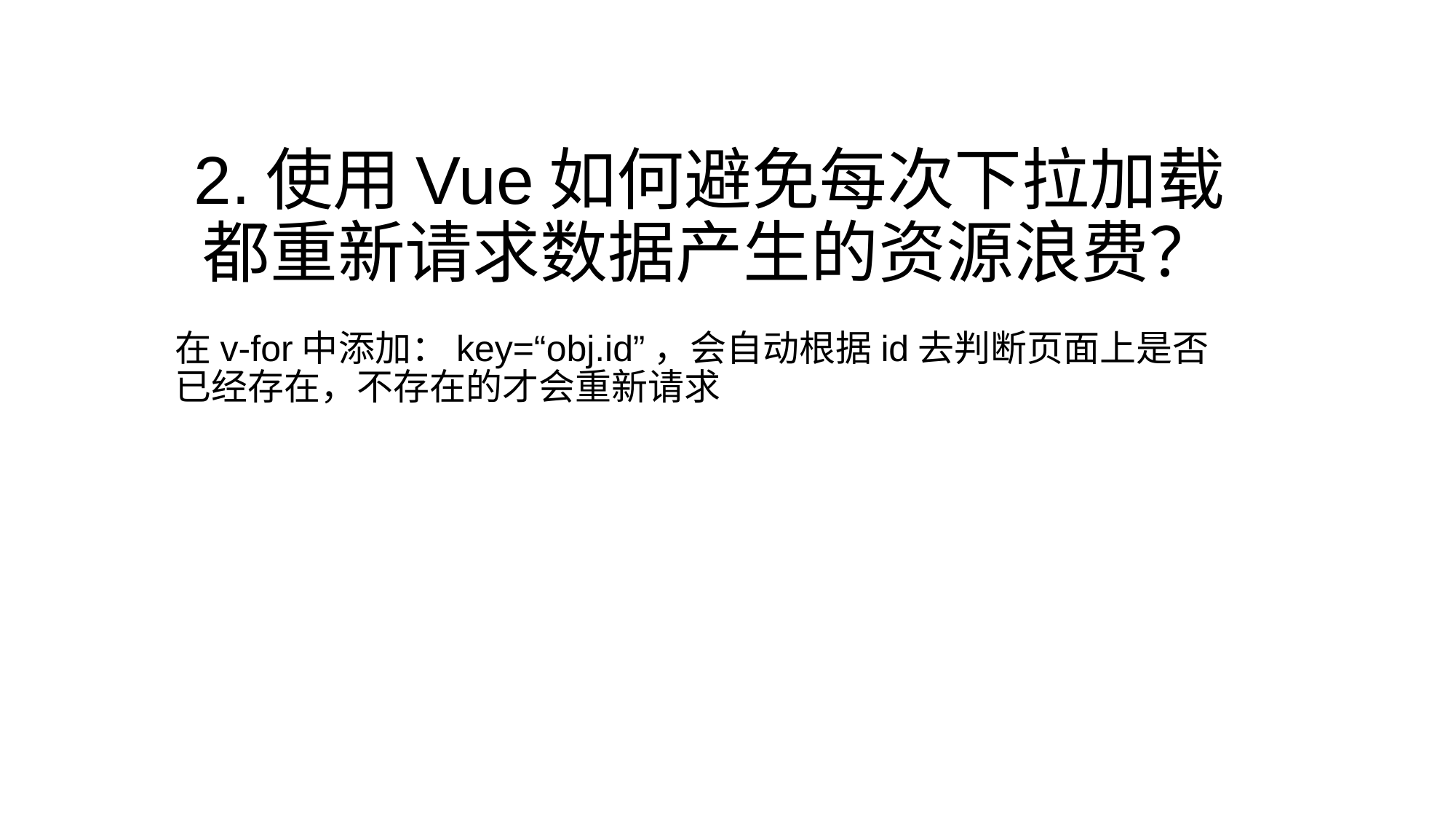

# 2.使用Vue如何避免每次下拉加载都重新请求数据产生的资源浪费？
在v-for中添加：key=“obj.id”，会自动根据id去判断页面上是否已经存在，不存在的才会重新请求